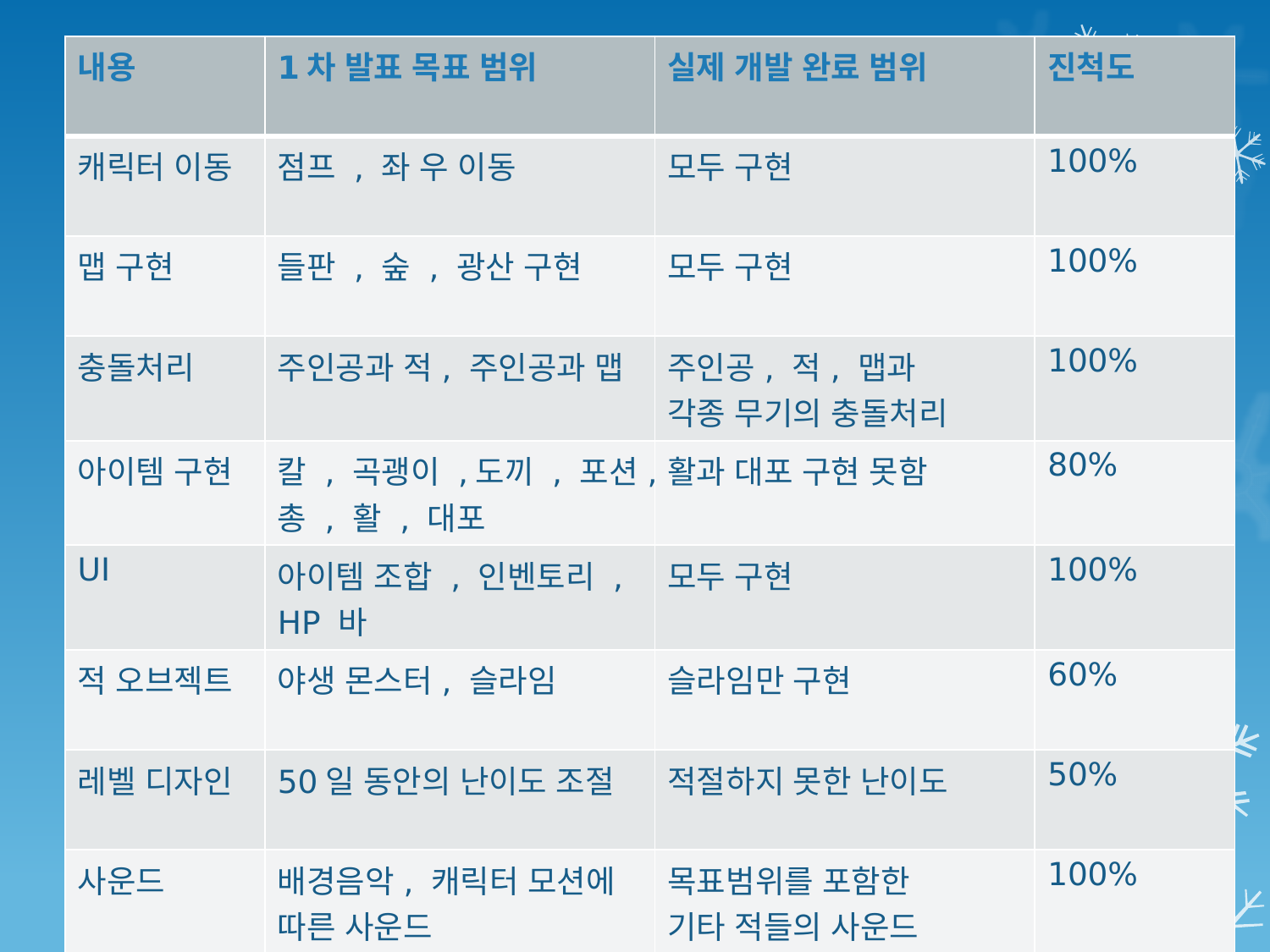

| 내용 | 1차 발표 목표 범위 | 실제 개발 완료 범위 | 진척도 |
| --- | --- | --- | --- |
| 캐릭터 이동 | 점프 , 좌 우 이동 | 모두 구현 | 100% |
| 맵 구현 | 들판 , 숲 , 광산 구현 | 모두 구현 | 100% |
| 충돌처리 | 주인공과 적, 주인공과 맵 | 주인공, 적, 맵과 각종 무기의 충돌처리 | 100% |
| 아이템 구현 | 칼 , 곡괭이 ,도끼 , 포션, 총 , 활 , 대포 | 활과 대포 구현 못함 | 80% |
| UI | 아이템 조합 , 인벤토리 , HP 바 | 모두 구현 | 100% |
| 적 오브젝트 | 야생 몬스터, 슬라임 | 슬라임만 구현 | 60% |
| 레벨 디자인 | 50일 동안의 난이도 조절 | 적절하지 못한 난이도 | 50% |
| 사운드 | 배경음악, 캐릭터 모션에 따른 사운드 | 목표범위를 포함한 기타 적들의 사운드 | 100% |